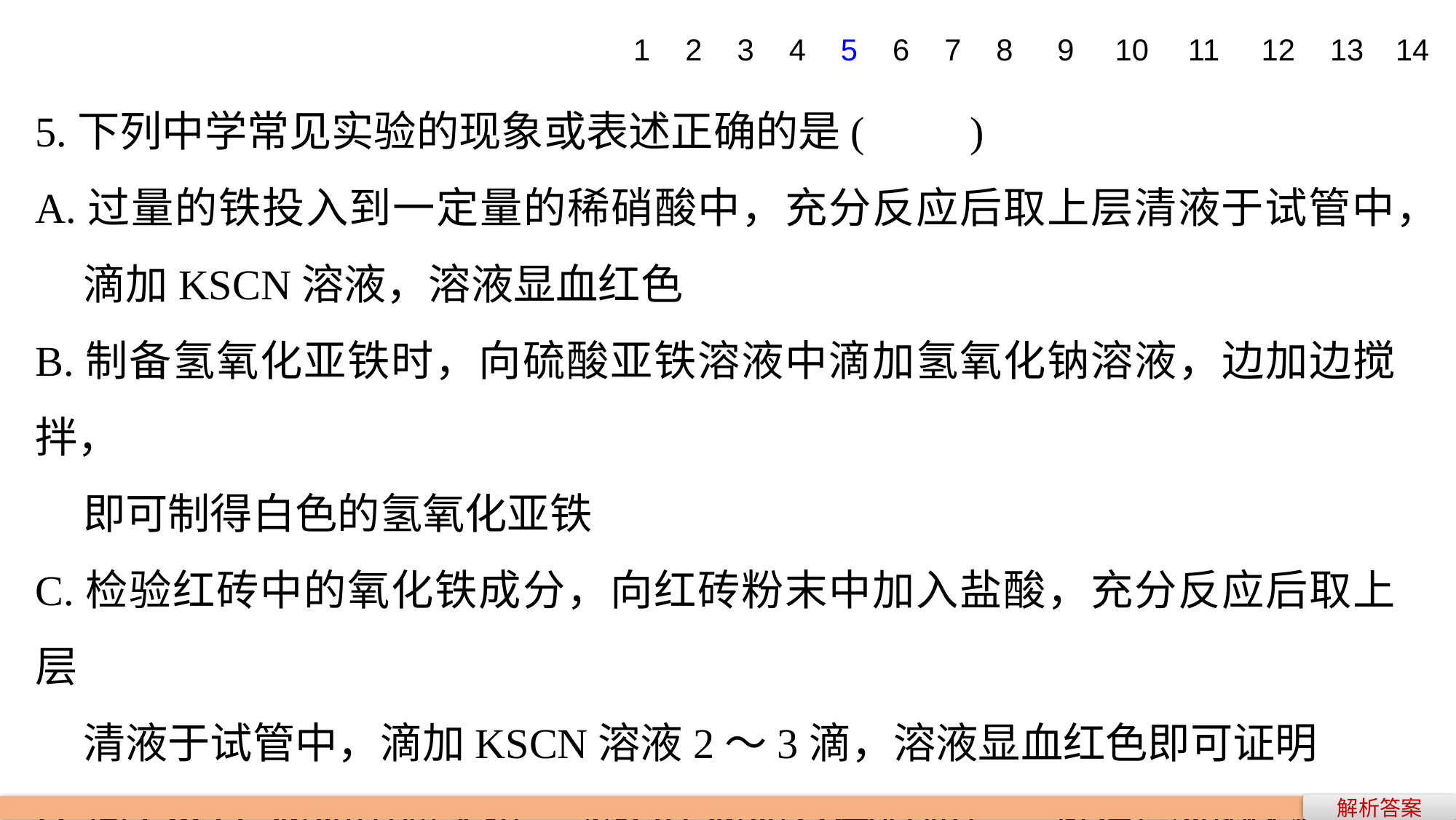

1
2
3
4
5
6
7
8
9
10
11
12
13
14
5.下列中学常见实验的现象或表述正确的是(　　)
A.过量的铁投入到一定量的稀硝酸中，充分反应后取上层清液于试管中，
    滴加KSCN溶液，溶液显血红色
B.制备氢氧化亚铁时，向硫酸亚铁溶液中滴加氢氧化钠溶液，边加边搅拌，
    即可制得白色的氢氧化亚铁
C.检验红砖中的氧化铁成分，向红砖粉末中加入盐酸，充分反应后取上层
    清液于试管中，滴加KSCN溶液2～3滴，溶液显血红色即可证明
D.向CuSO4溶液中滴入过量NaOH溶液充分反应后，将混合液体倒入蒸发
   皿中加热煮沸一会，然后冷却、过滤，滤纸上的物体为“蓝色固体”
解析答案